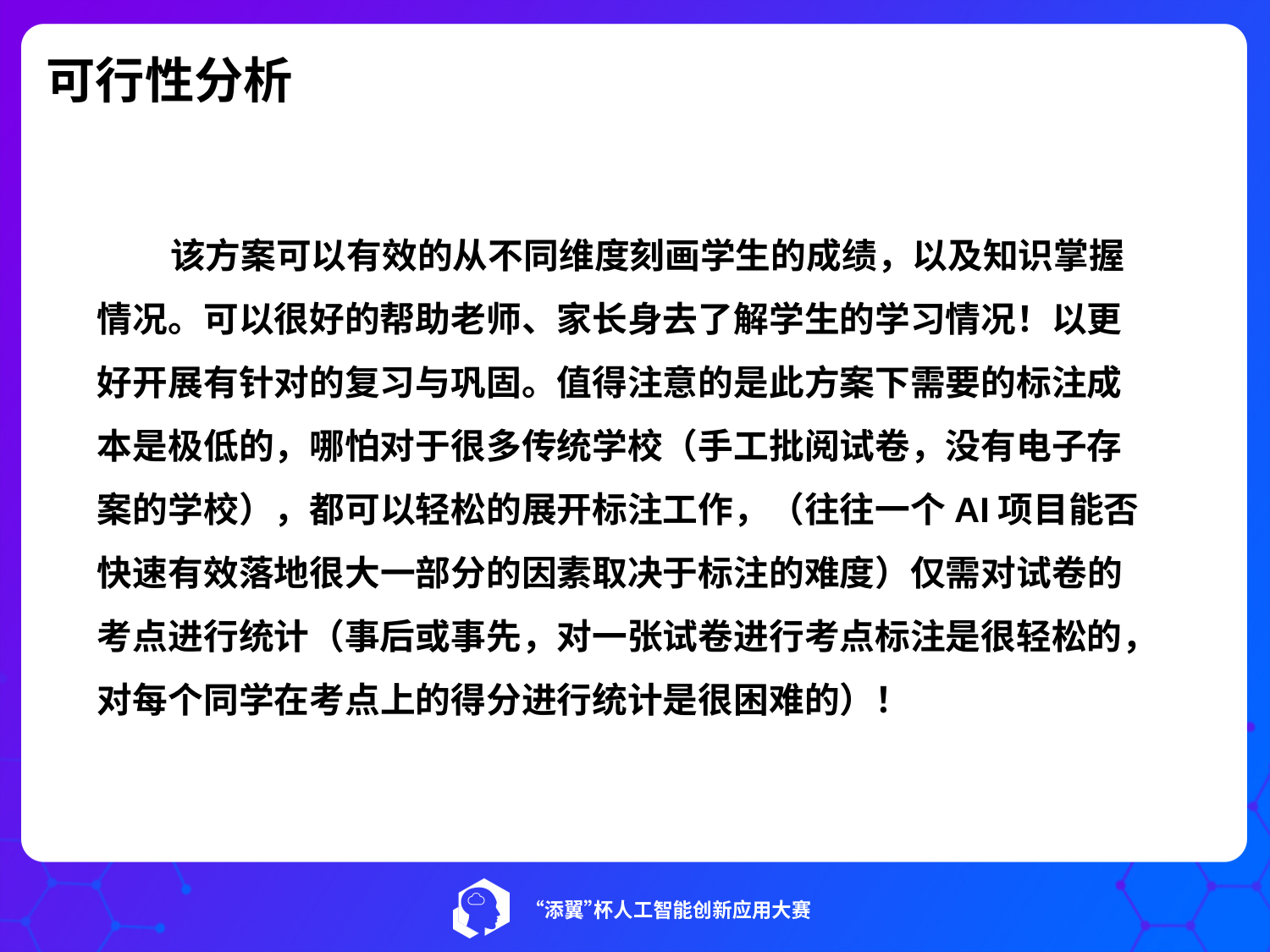

可行性分析
        该方案可以有效的从不同维度刻画学生的成绩，以及知识掌握情况。可以很好的帮助老师、家长身去了解学生的学习情况！以更好开展有针对的复习与巩固。值得注意的是此方案下需要的标注成本是极低的，哪怕对于很多传统学校（手工批阅试卷，没有电子存案的学校），都可以轻松的展开标注工作，（往往一个AI项目能否快速有效落地很大一部分的因素取决于标注的难度）仅需对试卷的考点进行统计（事后或事先，对一张试卷进行考点标注是很轻松的，对每个同学在考点上的得分进行统计是很困难的）！